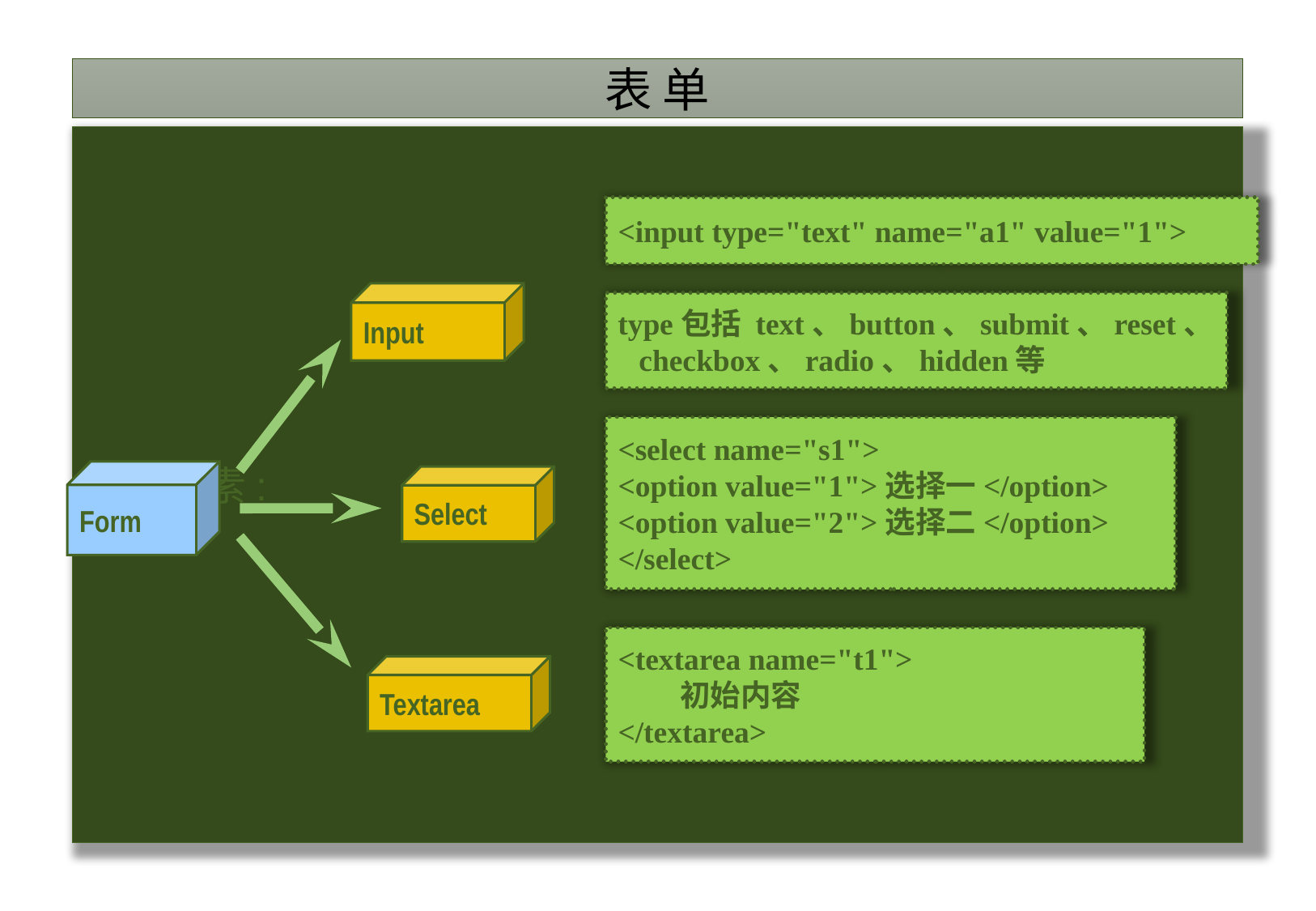

# 表 单
表单元素:
<input type="text" name="a1" value="1">
Input

Form
Select

Textarea
type包括 text、button、submit、reset、
  checkbox、radio、hidden等
<select name="s1">
<option value="1">选择一</option>
<option value="2">选择二</option>
</select>
<textarea name="t1">
        初始内容
</textarea>